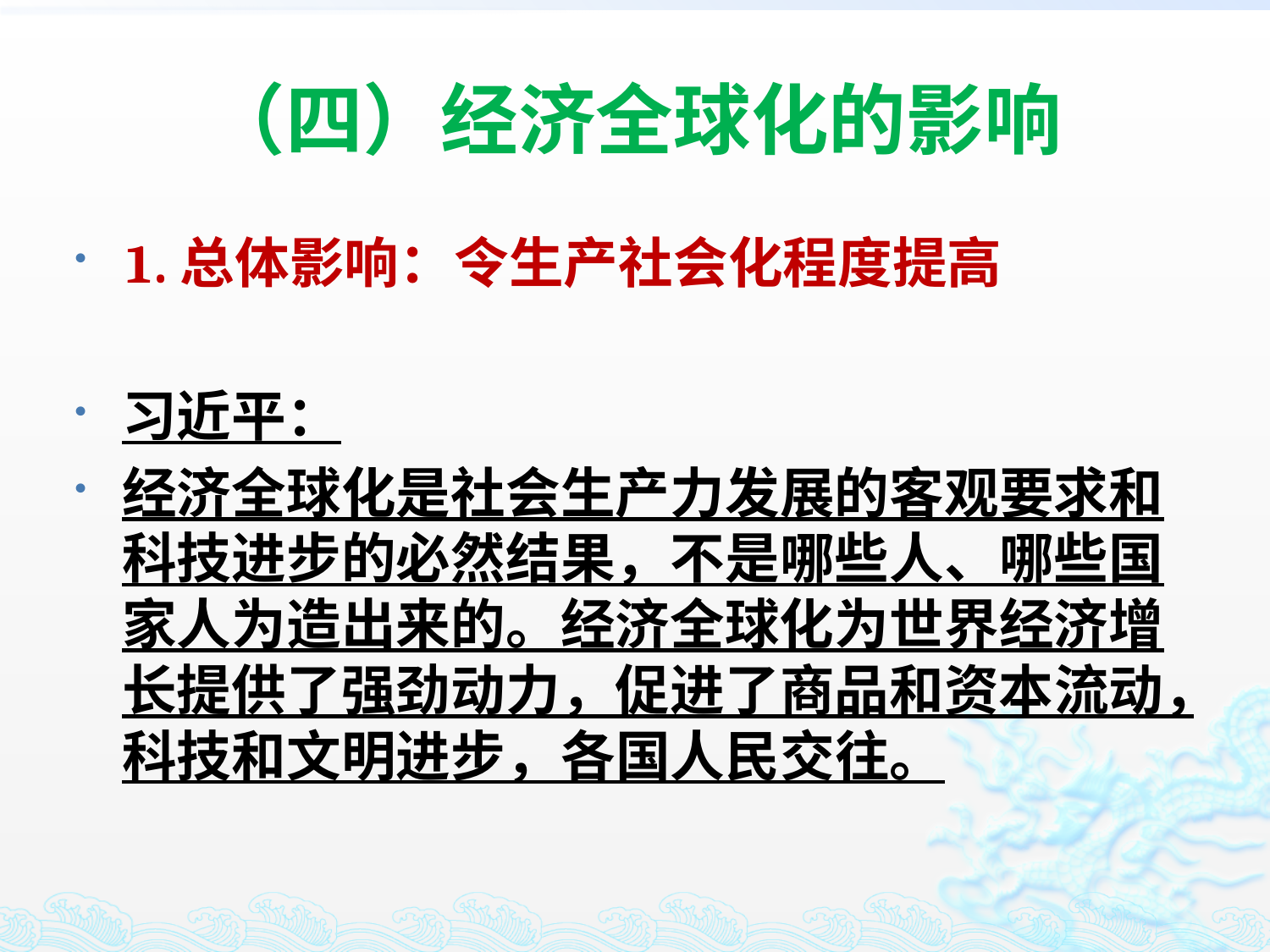

# （四）经济全球化的影响
1.总体影响：令生产社会化程度提高

习近平：
经济全球化是社会生产力发展的客观要求和科技进步的必然结果，不是哪些人、哪些国家人为造出来的。经济全球化为世界经济增长提供了强劲动力，促进了商品和资本流动，科技和文明进步，各国人民交往。